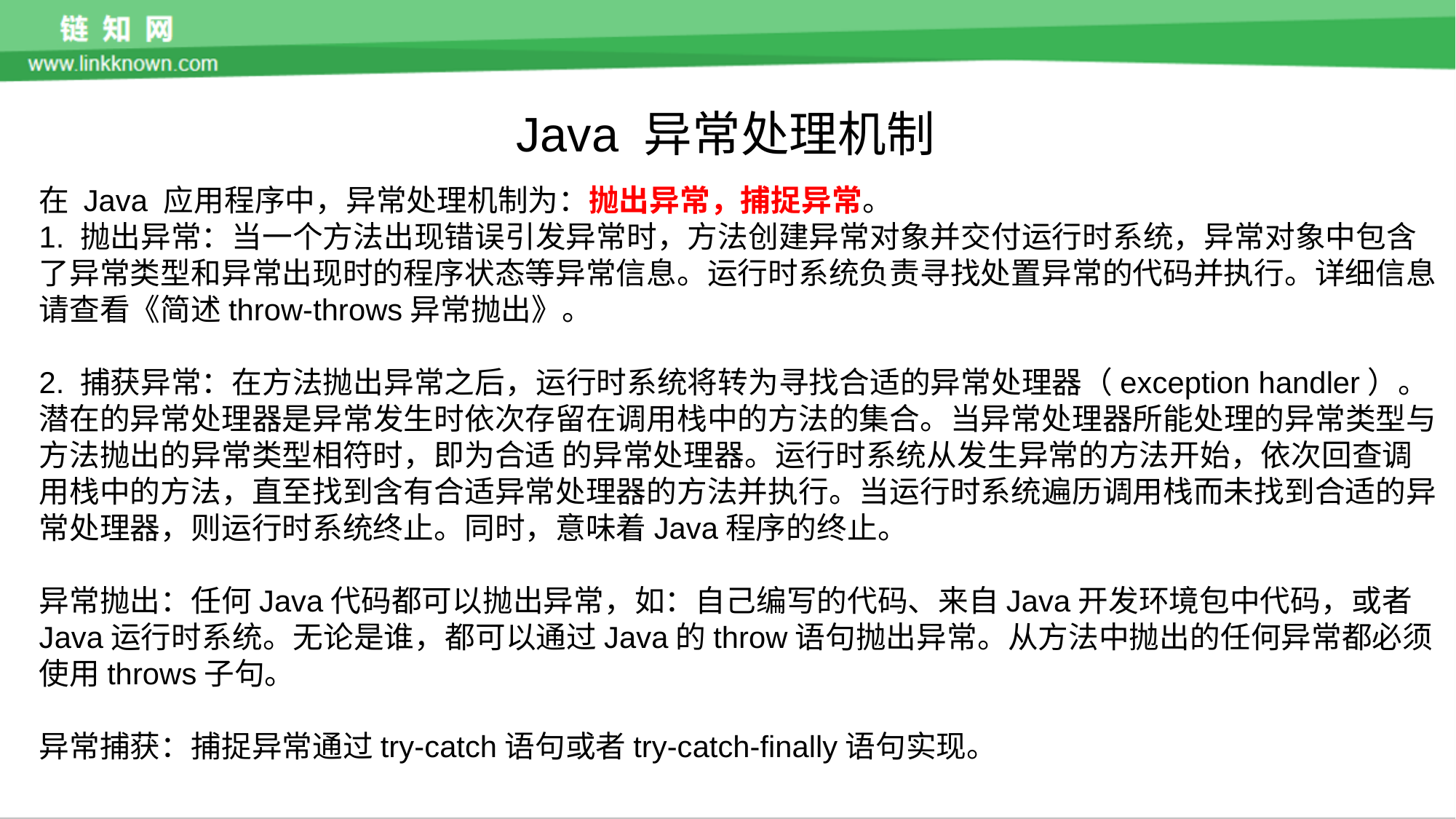

Java 异常处理机制
在 Java 应用程序中，异常处理机制为：抛出异常，捕捉异常。
1. 抛出异常：当一个方法出现错误引发异常时，方法创建异常对象并交付运行时系统，异常对象中包含了异常类型和异常出现时的程序状态等异常信息。运行时系统负责寻找处置异常的代码并执行。详细信息请查看《简述throw-throws异常抛出》。

2. 捕获异常：在方法抛出异常之后，运行时系统将转为寻找合适的异常处理器（exception handler）。潜在的异常处理器是异常发生时依次存留在调用栈中的方法的集合。当异常处理器所能处理的异常类型与方法抛出的异常类型相符时，即为合适 的异常处理器。运行时系统从发生异常的方法开始，依次回查调用栈中的方法，直至找到含有合适异常处理器的方法并执行。当运行时系统遍历调用栈而未找到合适的异常处理器，则运行时系统终止。同时，意味着Java程序的终止。

异常抛出：任何Java代码都可以抛出异常，如：自己编写的代码、来自Java开发环境包中代码，或者Java运行时系统。无论是谁，都可以通过Java的throw语句抛出异常。从方法中抛出的任何异常都必须使用throws子句。

异常捕获：捕捉异常通过try-catch语句或者try-catch-finally语句实现。